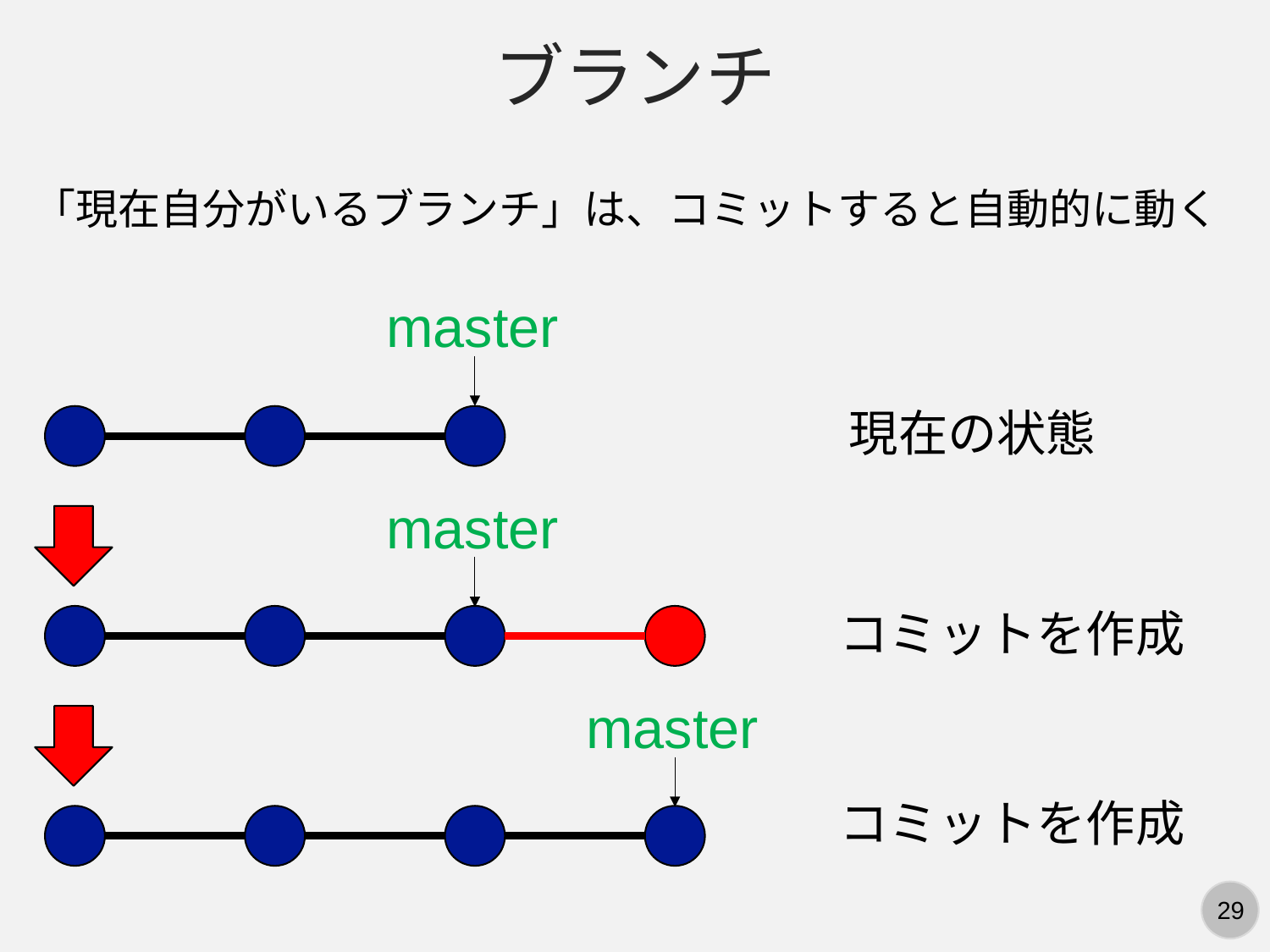

ブランチ
「現在自分がいるブランチ」は、コミットすると自動的に動く
master
現在の状態

master

コミットを作成

master

コミットを作成